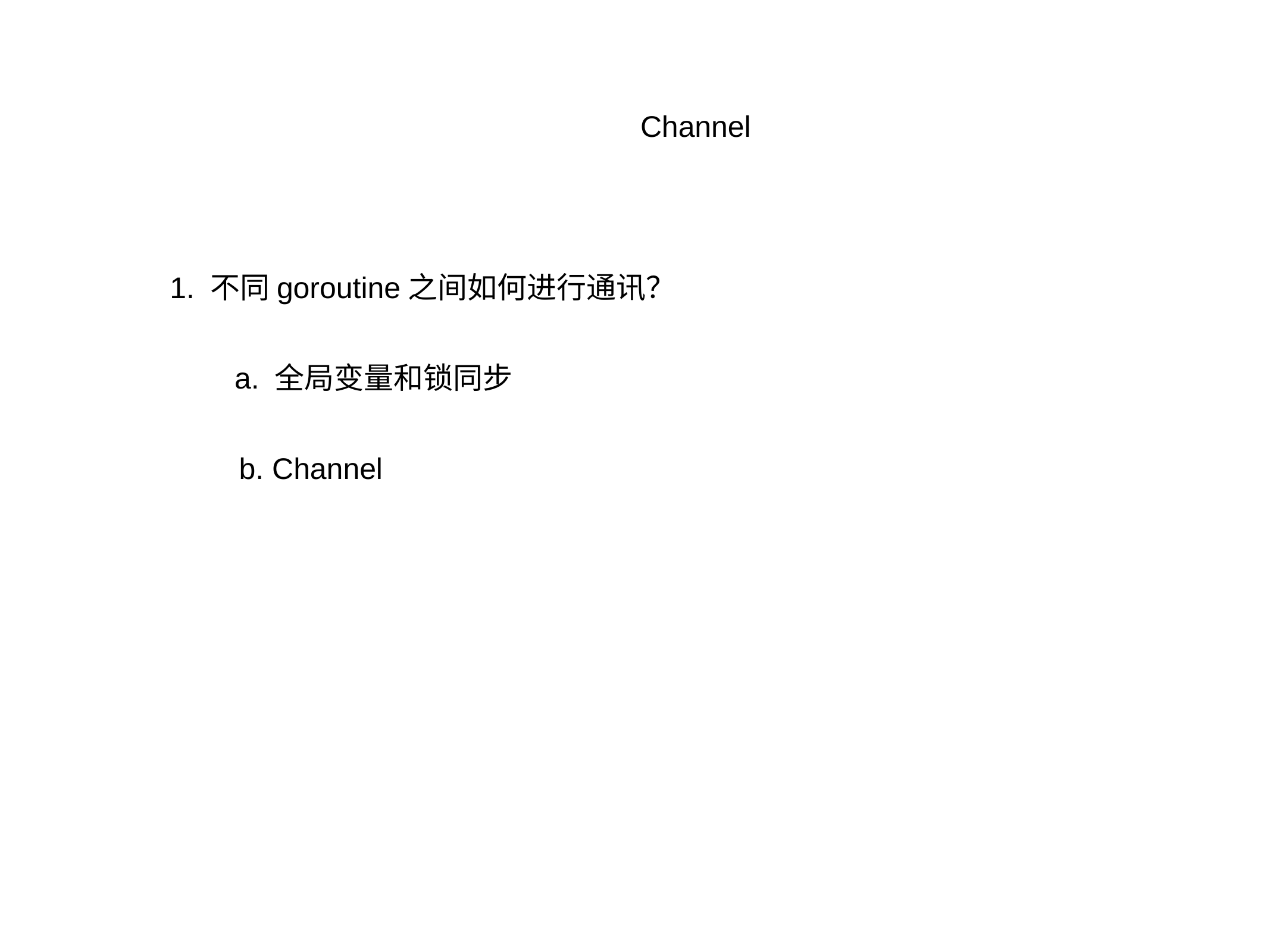

Channel
1. 不同goroutine之间如何进行通讯？
a. 全局变量和锁同步
b. Channel